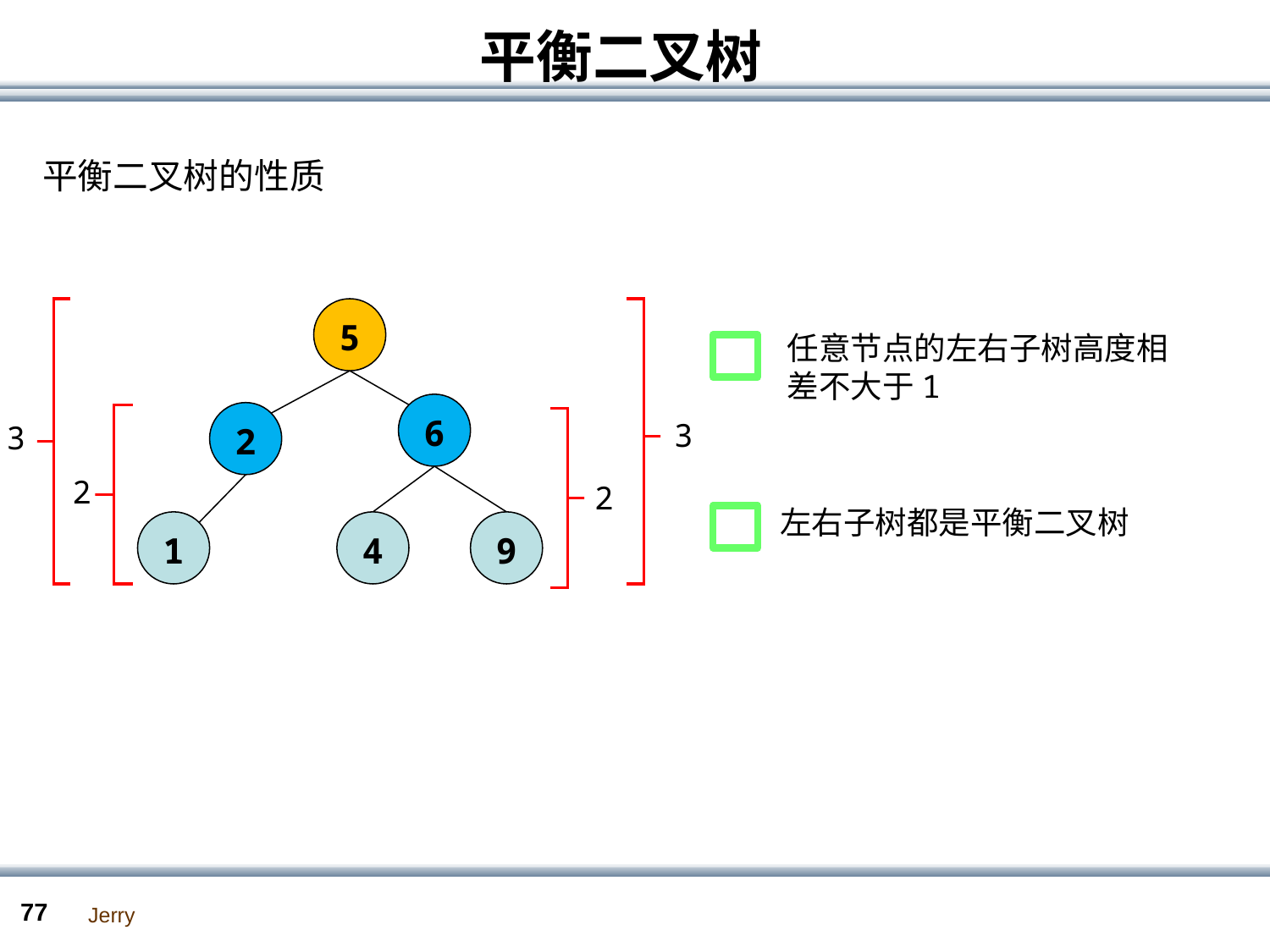

# 平衡二叉树
平衡二叉树的性质

5

任意节点的左右子树高度相差不大于1

6
2

3
3
2
2
左右子树都是平衡二叉树

1
4
9